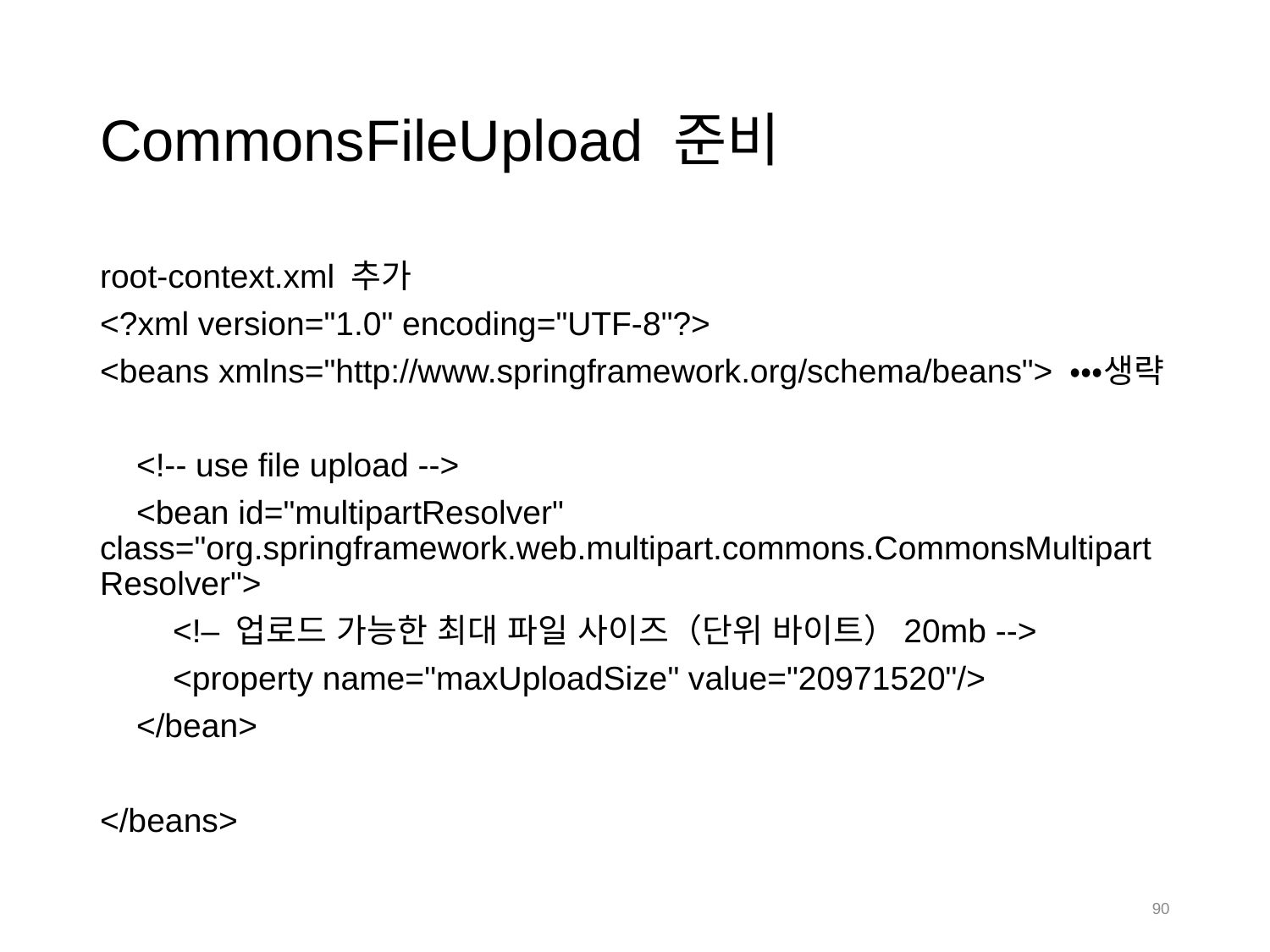

# CommonsFileUpload 준비
root-context.xml 추가
<?xml version="1.0" encoding="UTF-8"?>
<beans xmlns="http://www.springframework.org/schema/beans"> ・・・생략

    <!-- use file upload -->
    <bean id="multipartResolver"
class="org.springframework.web.multipart.commons.CommonsMultipartResolver">
        <!– 업로드 가능한 최대 파일 사이즈（단위 바이트）20mb -->
        <property name="maxUploadSize" value="20971520"/>
    </bean>

</beans>

90